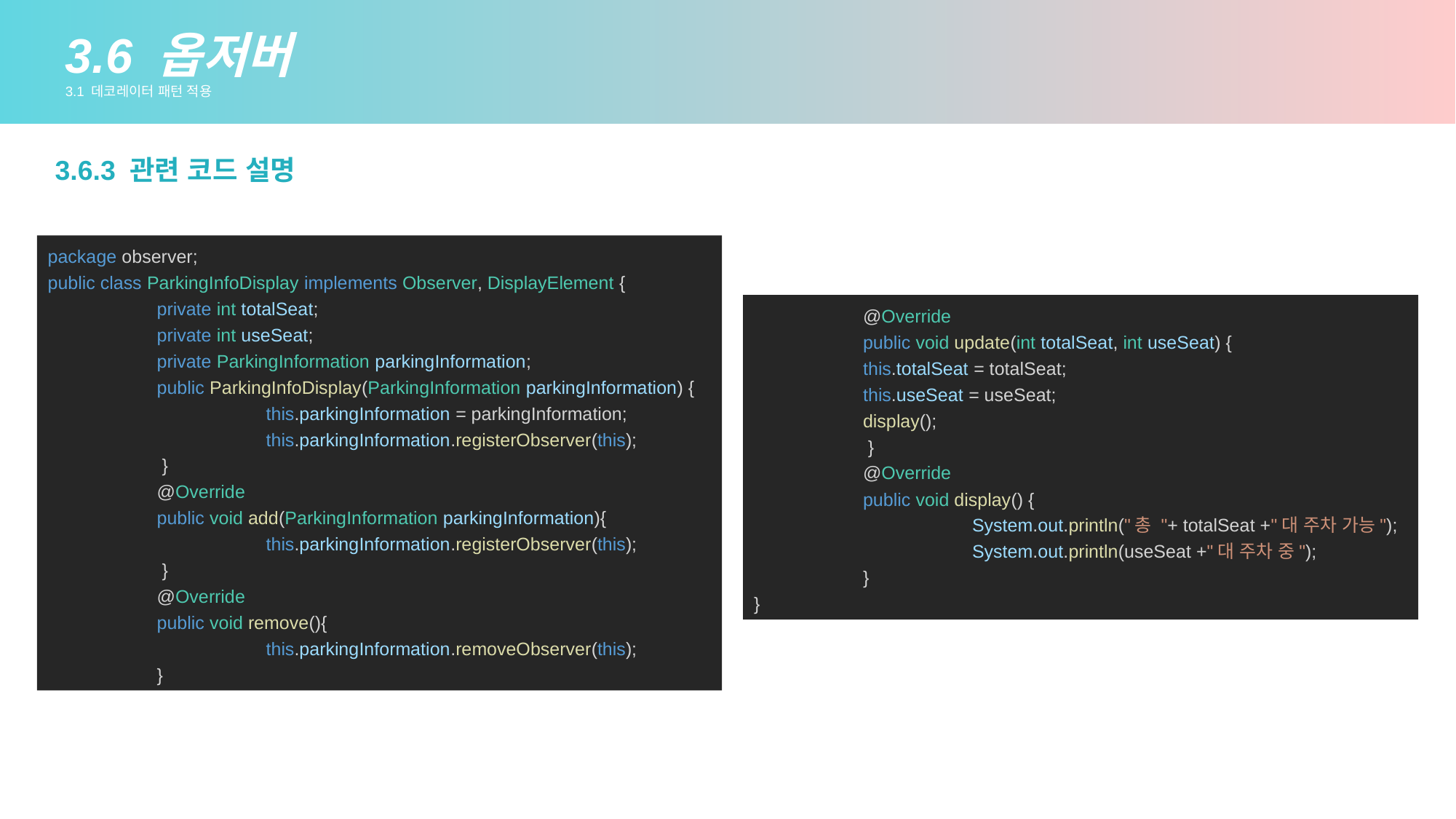

3.6 옵저버
3.1 데코레이터 패턴 적용
3.6.3 관련 코드 설명
package observer;
public class ParkingInfoDisplay implements Observer, DisplayElement {
	private int totalSeat;
	private int useSeat;
	private ParkingInformation parkingInformation;
	public ParkingInfoDisplay(ParkingInformation parkingInformation) {
		this.parkingInformation = parkingInformation;
		this.parkingInformation.registerObserver(this);
	 }
	@Override
	public void add(ParkingInformation parkingInformation){
		this.parkingInformation.registerObserver(this);
	 }
	@Override
	public void remove(){
		this.parkingInformation.removeObserver(this);
	}
	@Override
	public void update(int totalSeat, int useSeat) {
	this.totalSeat = totalSeat;
	this.useSeat = useSeat;
	display();
	 }
	@Override
	public void display() {
		System.out.println("총 "+ totalSeat +"대 주차 가능");
		System.out.println(useSeat +"대 주차 중");
	}
}